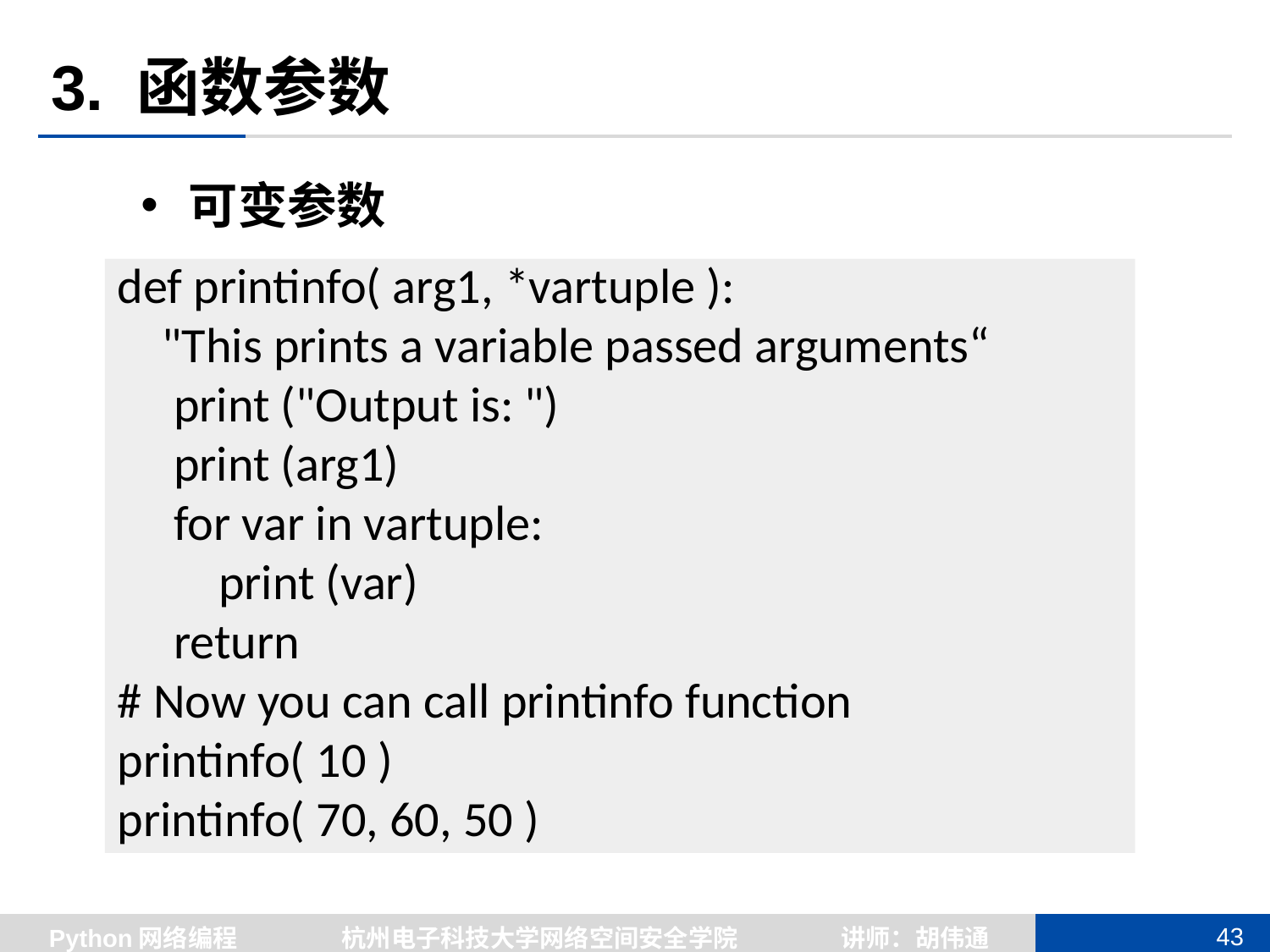

# 3. 函数参数
可变参数
def printinfo( arg1, *vartuple ):
    "This prints a variable passed arguments“
     print ("Output is: ")
     print (arg1)
     for var in vartuple:
         print (var)
     return
# Now you can call printinfo function
printinfo( 10 )
printinfo( 70, 60, 50 )